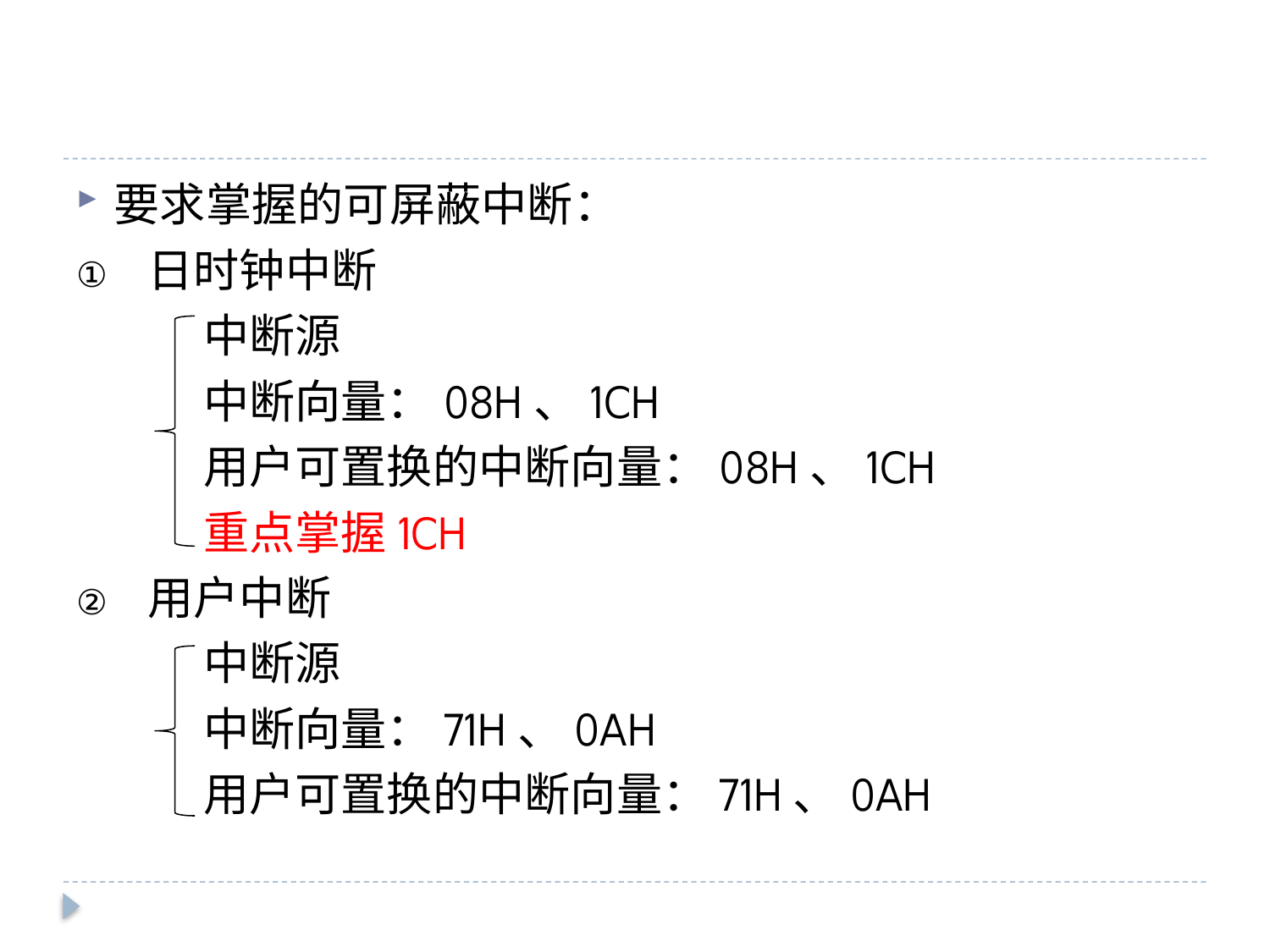

#
要求掌握的可屏蔽中断：
日时钟中断
	中断源
	中断向量：08H、1CH
	用户可置换的中断向量：08H、1CH
	重点掌握1CH
用户中断
	中断源
	中断向量：71H、0AH
	用户可置换的中断向量：71H、0AH